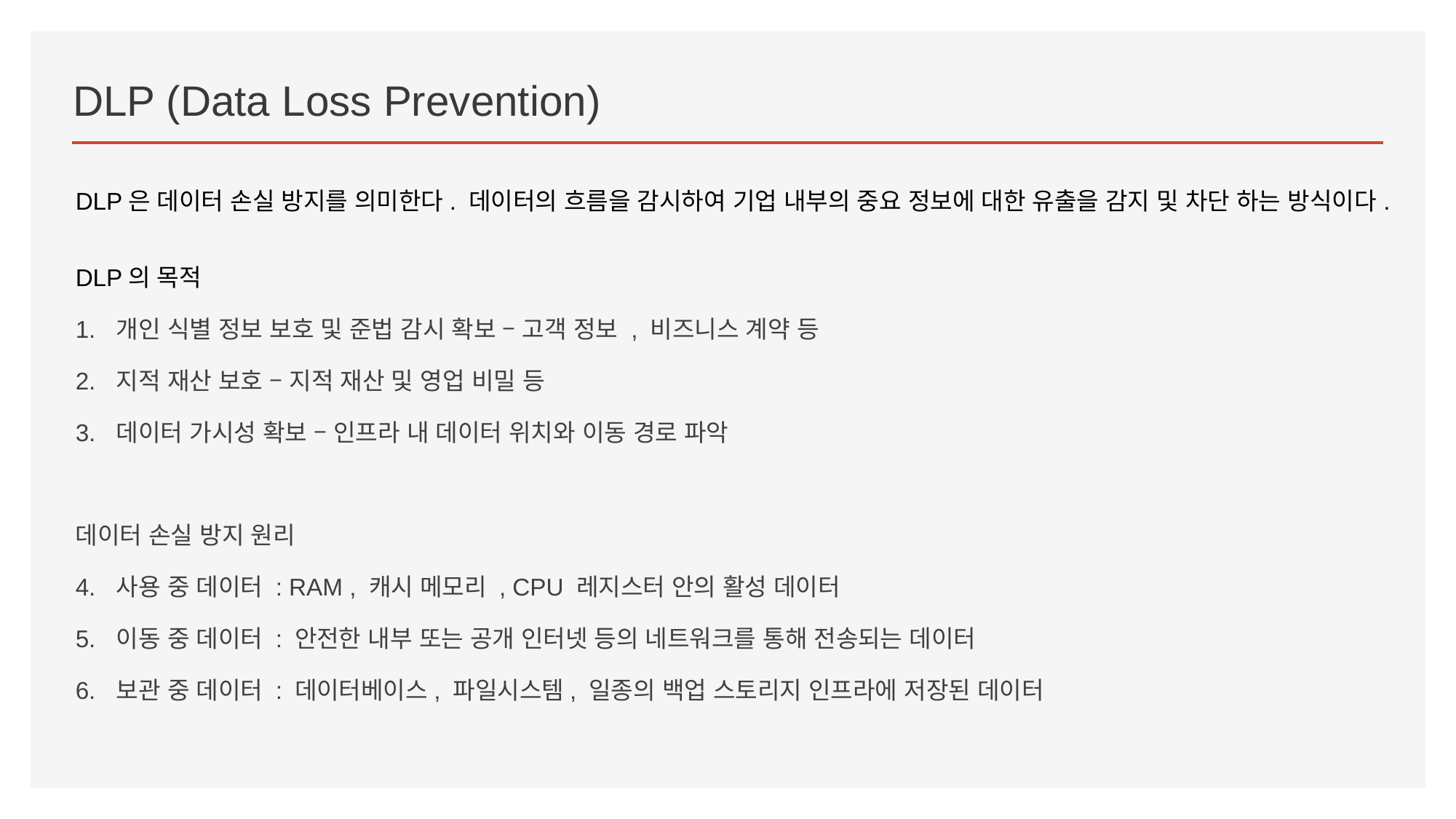

# DLP (Data Loss Prevention)
DLP은 데이터 손실 방지를 의미한다. 데이터의 흐름을 감시하여 기업 내부의 중요 정보에 대한 유출을 감지 및 차단 하는 방식이다.
DLP의 목적
개인 식별 정보 보호 및 준법 감시 확보 – 고객 정보 , 비즈니스 계약 등
지적 재산 보호 – 지적 재산 및 영업 비밀 등
데이터 가시성 확보 – 인프라 내 데이터 위치와 이동 경로 파악

데이터 손실 방지 원리
사용 중 데이터 : RAM , 캐시 메모리 , CPU 레지스터 안의 활성 데이터
이동 중 데이터 : 안전한 내부 또는 공개 인터넷 등의 네트워크를 통해 전송되는 데이터
보관 중 데이터 : 데이터베이스, 파일시스템, 일종의 백업 스토리지 인프라에 저장된 데이터